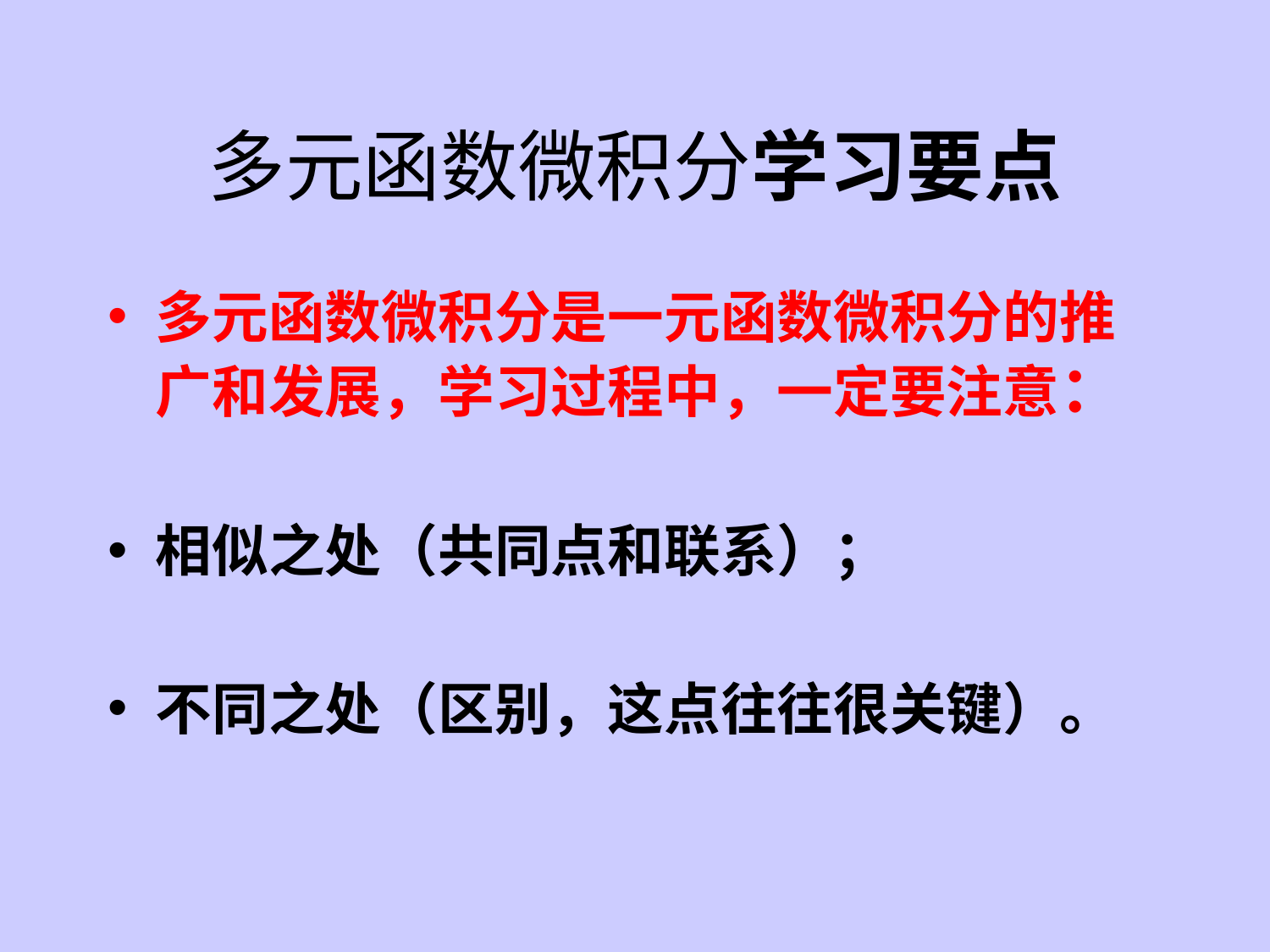

# 多元函数微积分学习要点
多元函数微积分是一元函数微积分的推广和发展，学习过程中，一定要注意：

相似之处（共同点和联系）；

不同之处（区别，这点往往很关键）。